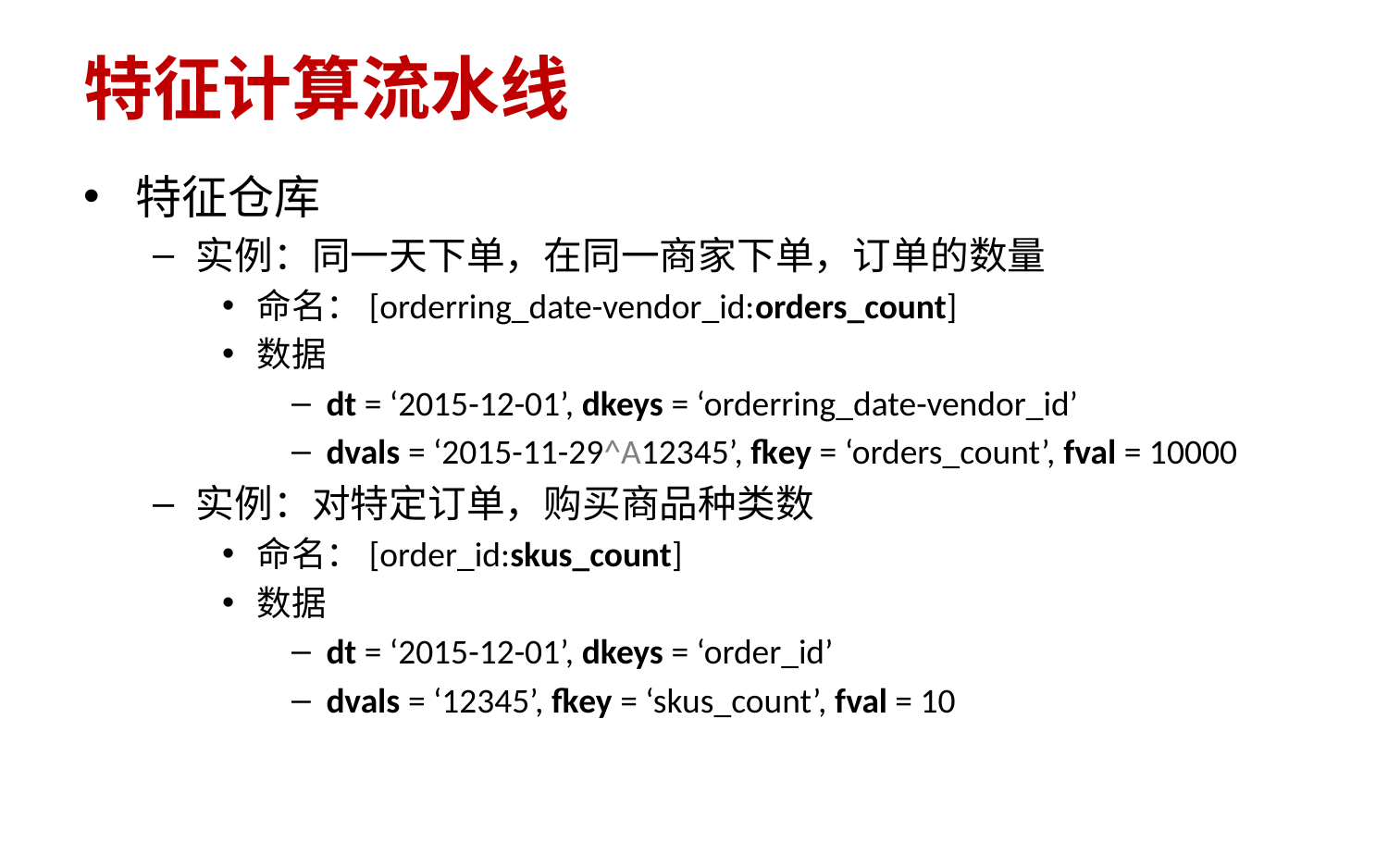

# 特征计算流水线
特征仓库
实例：同一天下单，在同一商家下单，订单的数量
命名：[orderring_date-vendor_id:orders_count]
数据
dt = ‘2015-12-01’, dkeys = ‘orderring_date-vendor_id’
dvals = ‘2015-11-29^A12345’, fkey = ‘orders_count’, fval = 10000
实例：对特定订单，购买商品种类数
命名：[order_id:skus_count]
数据
dt = ‘2015-12-01’, dkeys = ‘order_id’
dvals = ‘12345’, fkey = ‘skus_count’, fval = 10